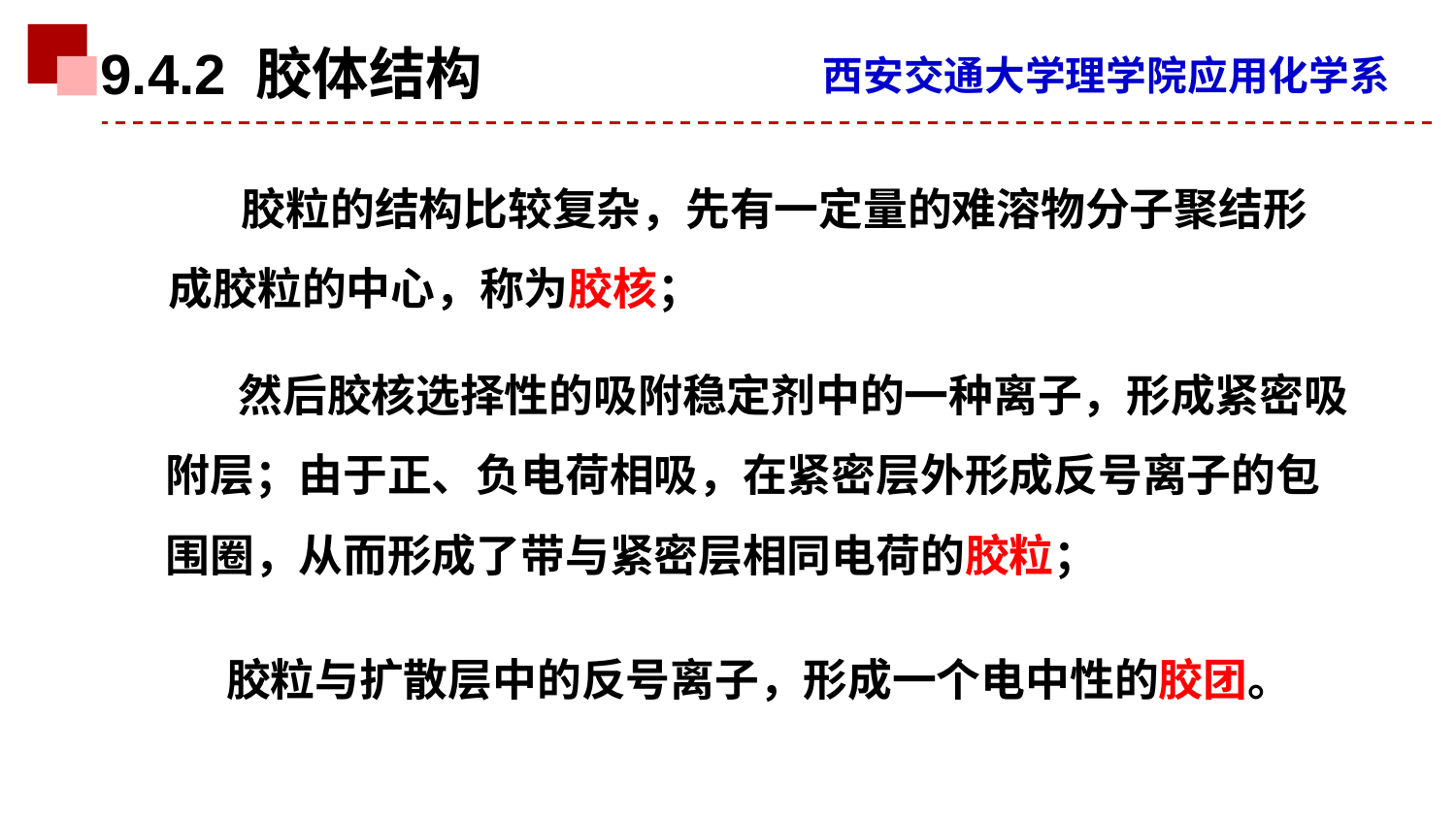

9.4.2 胶体结构
胶粒的结构比较复杂，先有一定量的难溶物分子聚结形成胶粒的中心，称为胶核；
然后胶核选择性的吸附稳定剂中的一种离子，形成紧密吸附层；由于正、负电荷相吸，在紧密层外形成反号离子的包围圈，从而形成了带与紧密层相同电荷的胶粒；
胶粒与扩散层中的反号离子，形成一个电中性的胶团。